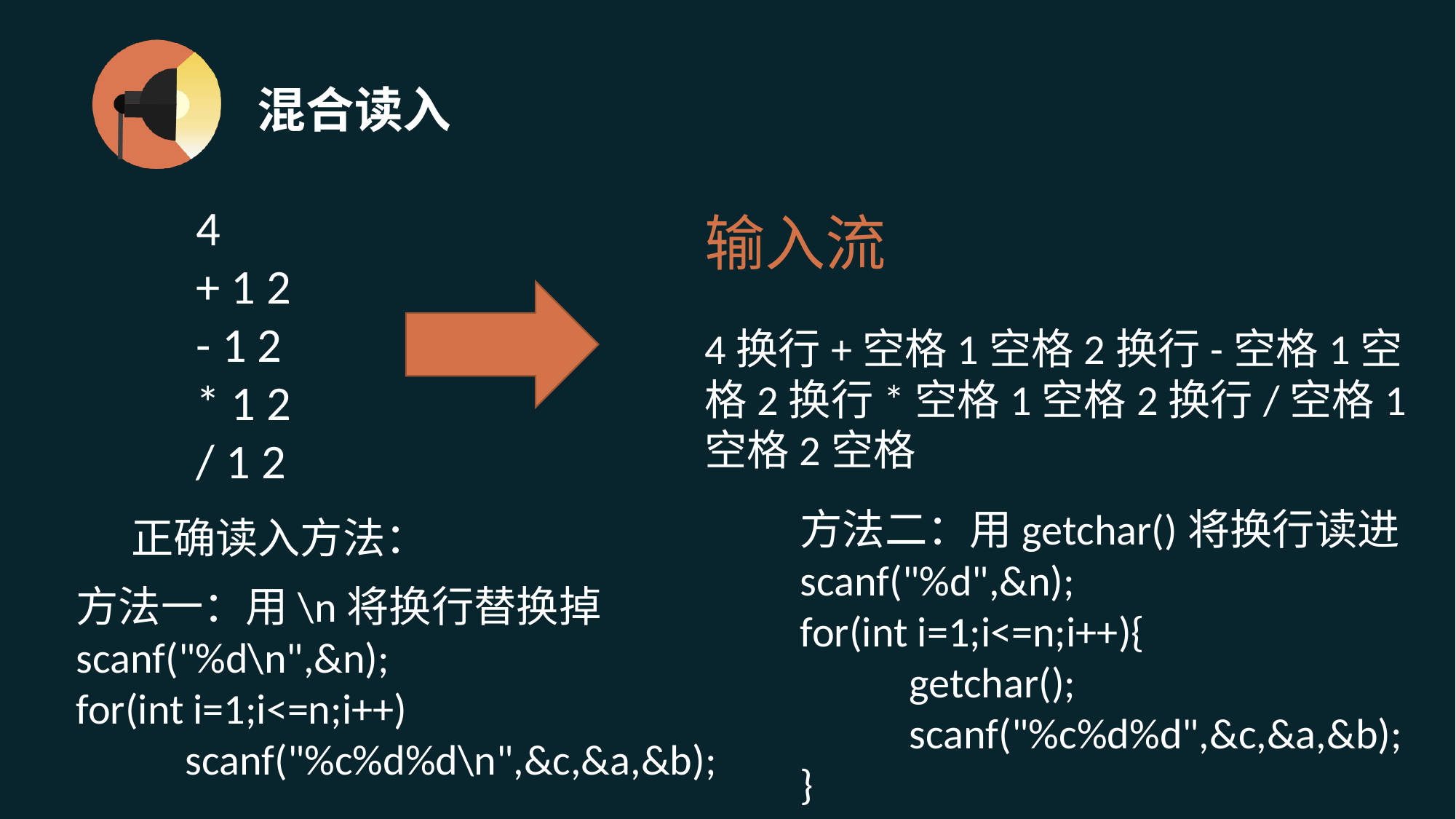

# 混合读入
4
+ 1 2
- 1 2
* 1 2
/ 1 2
输入流

4换行+空格1空格2换行-空格1空格2换行*空格1空格2换行/空格1空格2空格
	方法二：用getchar()将换行读进
	scanf("%d",&n);
	for(int i=1;i<=n;i++){
		getchar();
		scanf("%c%d%d",&c,&a,&b);
	}

正确读入方法：
	方法一：用\n将换行替换掉
	scanf("%d\n",&n);
	for(int i=1;i<=n;i++)
		scanf("%c%d%d\n",&c,&a,&b);